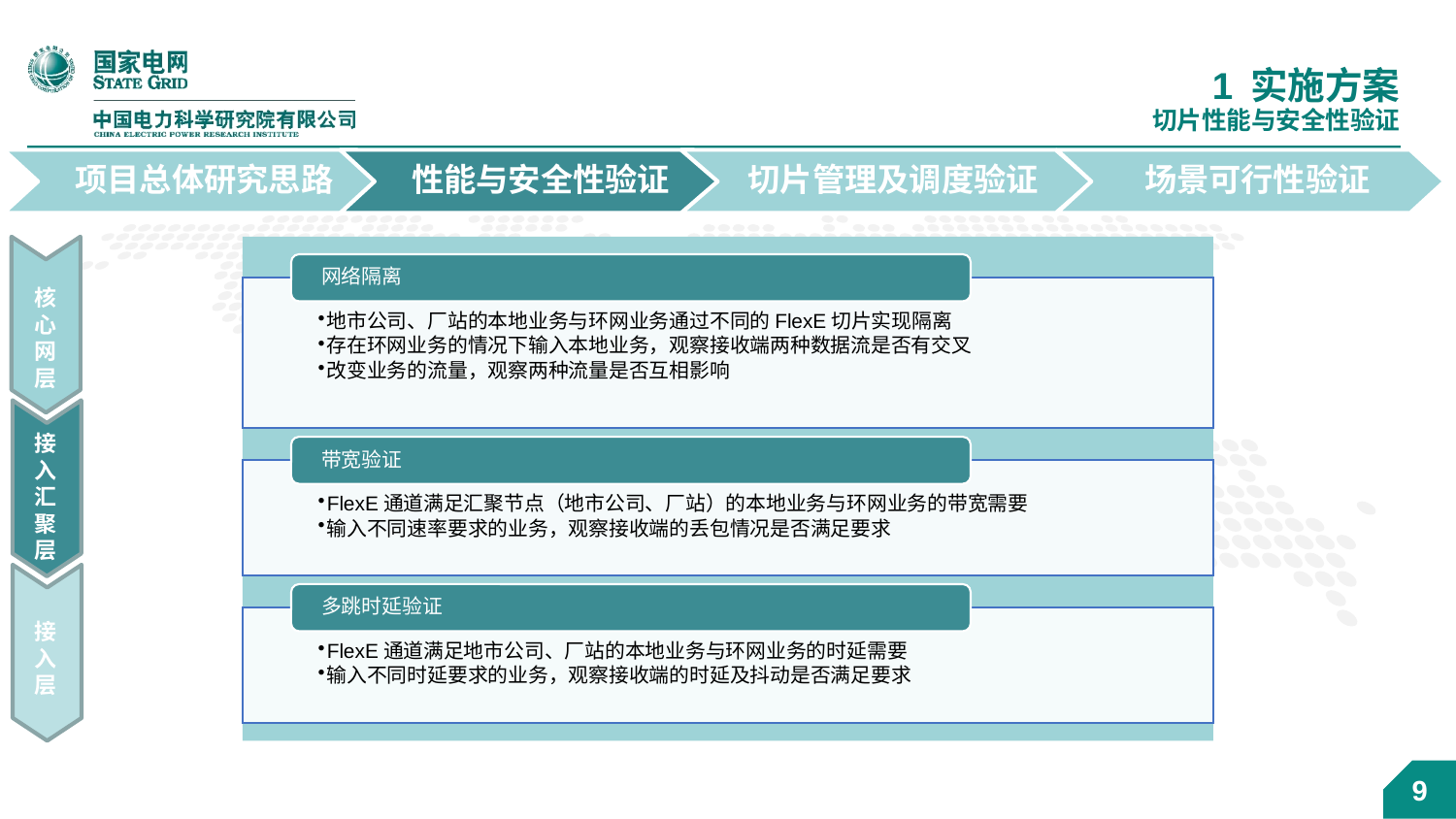

# 1 实施方案 切片性能与安全性验证
项目总体研究思路
性能与安全性验证
切片管理及调度验证
场景可行性验证
核心网层

接入层

接入汇聚层
地市公司、厂站的本地业务与环网业务通过不同的FlexE切片实现隔离
存在环网业务的情况下输入本地业务，观察接收端两种数据流是否有交叉
改变业务的流量，观察两种流量是否互相影响
网络隔离
FlexE通道满足汇聚节点（地市公司、厂站）的本地业务与环网业务的带宽需要
输入不同速率要求的业务，观察接收端的丢包情况是否满足要求
带宽验证
FlexE通道满足地市公司、厂站的本地业务与环网业务的时延需要
输入不同时延要求的业务，观察接收端的时延及抖动是否满足要求
多跳时延验证
9